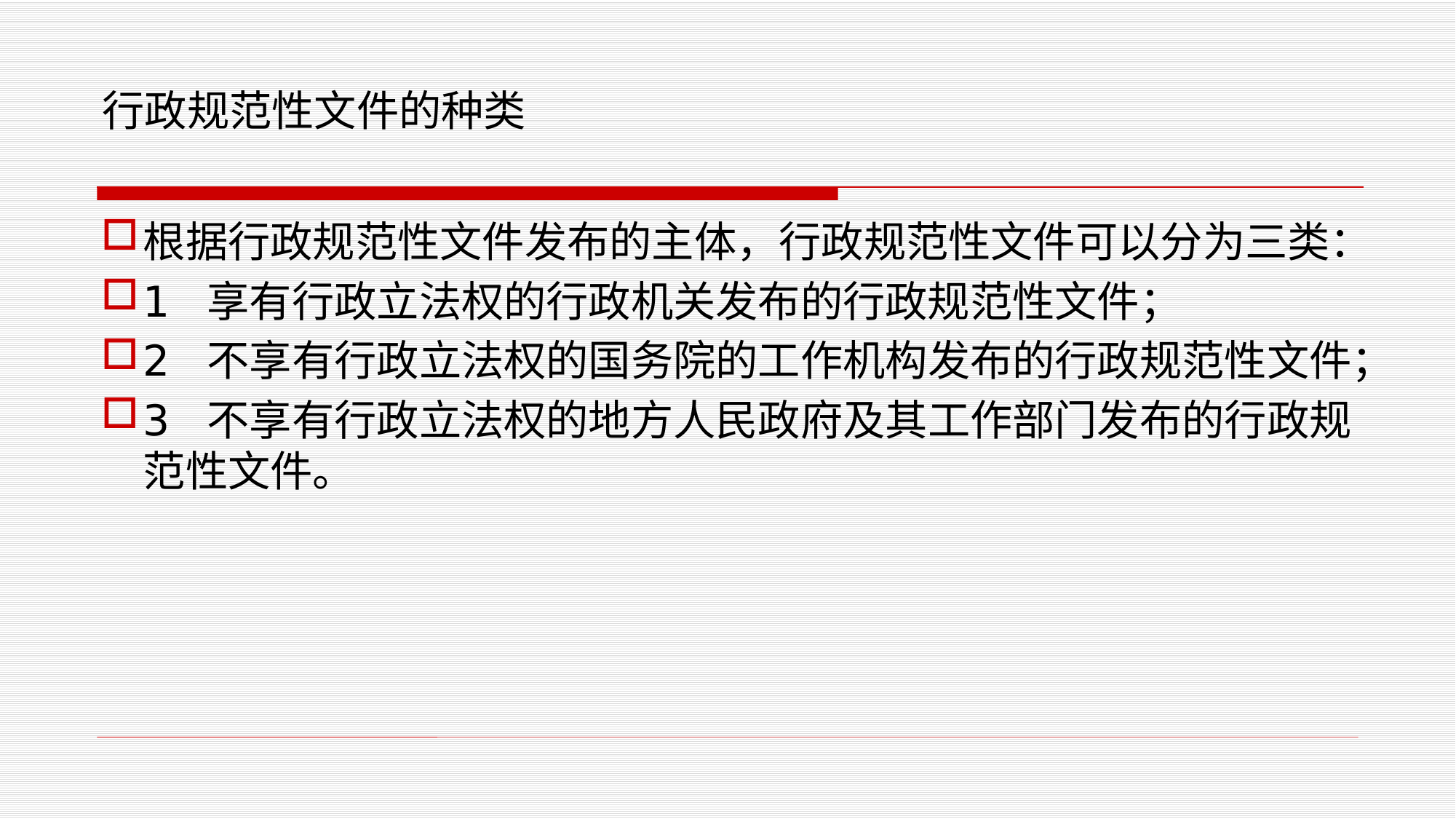

# 行政规范性文件的种类
根据行政规范性文件发布的主体，行政规范性文件可以分为三类：
1  享有行政立法权的行政机关发布的行政规范性文件；
2  不享有行政立法权的国务院的工作机构发布的行政规范性文件；
3  不享有行政立法权的地方人民政府及其工作部门发布的行政规范性文件。